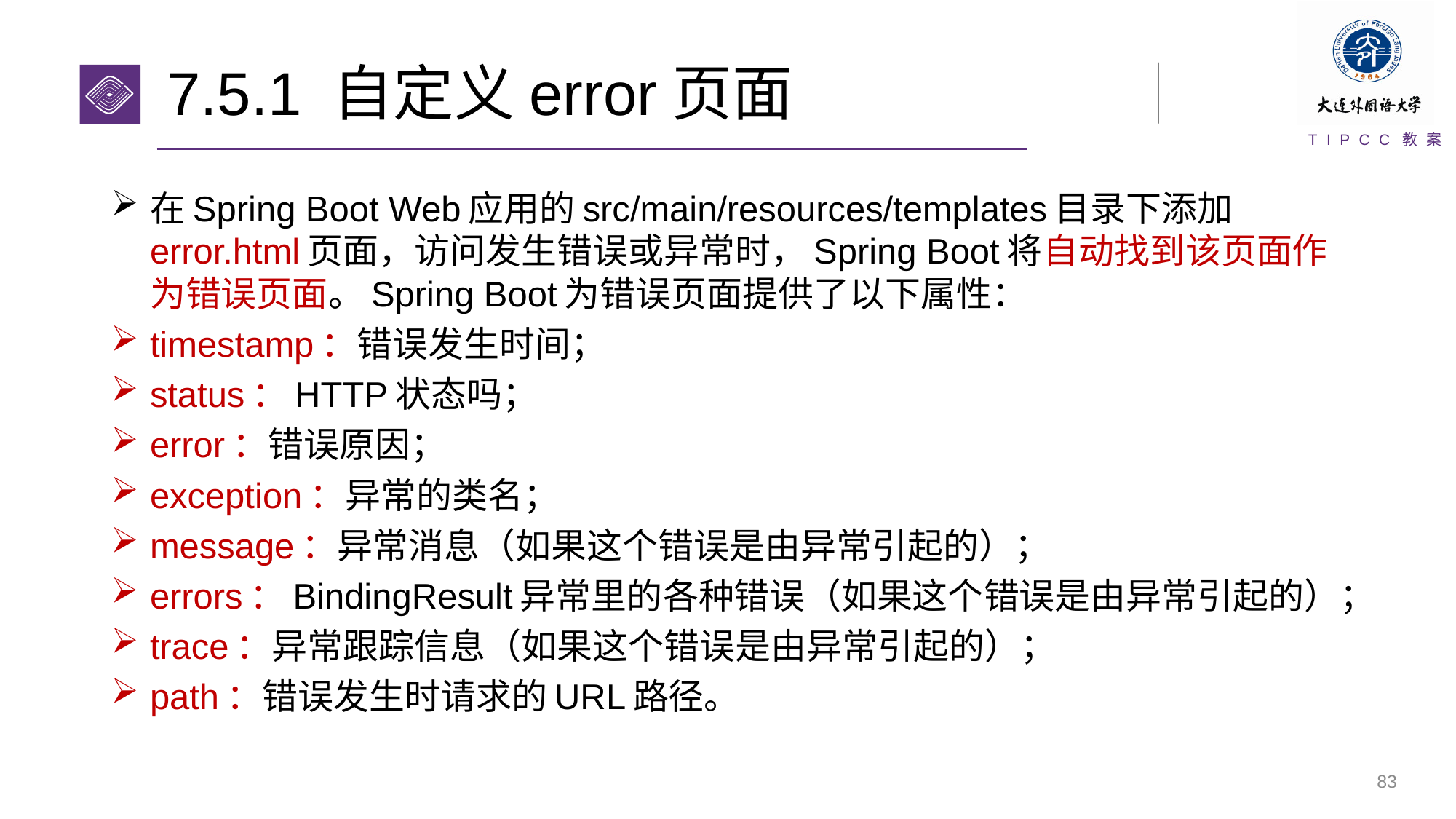

# 7.5.1 自定义error页面
在Spring Boot Web应用的src/main/resources/templates目录下添加error.html页面，访问发生错误或异常时，Spring Boot将自动找到该页面作为错误页面。Spring Boot为错误页面提供了以下属性：
timestamp：错误发生时间；
status：HTTP状态吗；
error：错误原因；
exception：异常的类名；
message：异常消息（如果这个错误是由异常引起的）；
errors：BindingResult异常里的各种错误（如果这个错误是由异常引起的）；
trace：异常跟踪信息（如果这个错误是由异常引起的）；
path：错误发生时请求的URL路径。

83